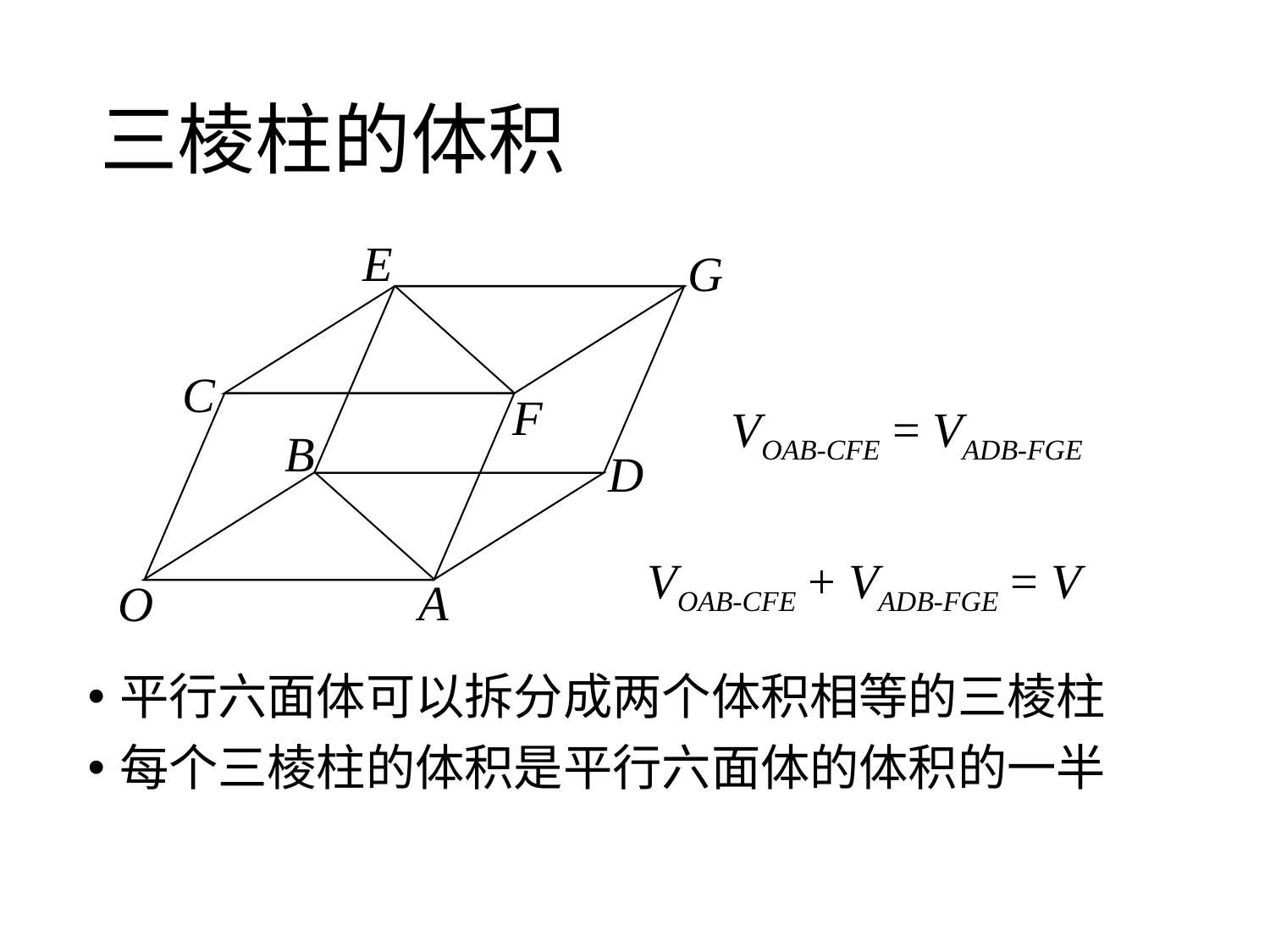

# 三棱柱的体积
E
G

C
F
VOAB-CFE = VADB-FGE

B
D

VOAB-CFE + VADB-FGE = V
A
O
平行六面体可以拆分成两个体积相等的三棱柱
每个三棱柱的体积是平行六面体的体积的一半